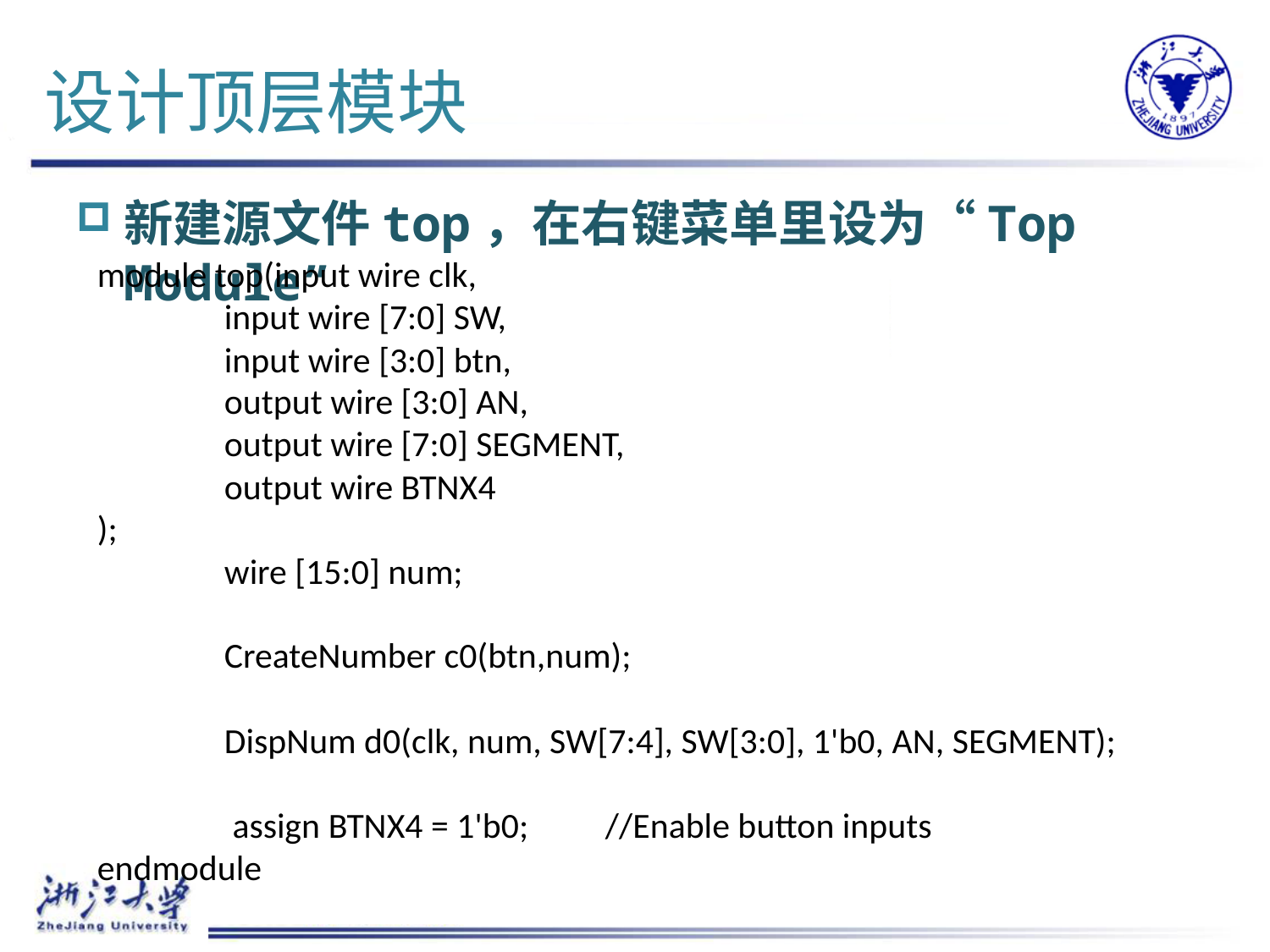

# 设计顶层模块
新建源文件top，在右键菜单里设为“Top Module”
module top(input wire clk,
	input wire [7:0] SW,
	input wire [3:0] btn,
	output wire [3:0] AN,
	output wire [7:0] SEGMENT,
	output wire BTNX4
);
	wire [15:0] num;

	CreateNumber c0(btn,num);

	DispNum d0(clk, num, SW[7:4], SW[3:0], 1'b0, AN, SEGMENT);

	 assign BTNX4 = 1'b0;	//Enable button inputs
endmodule